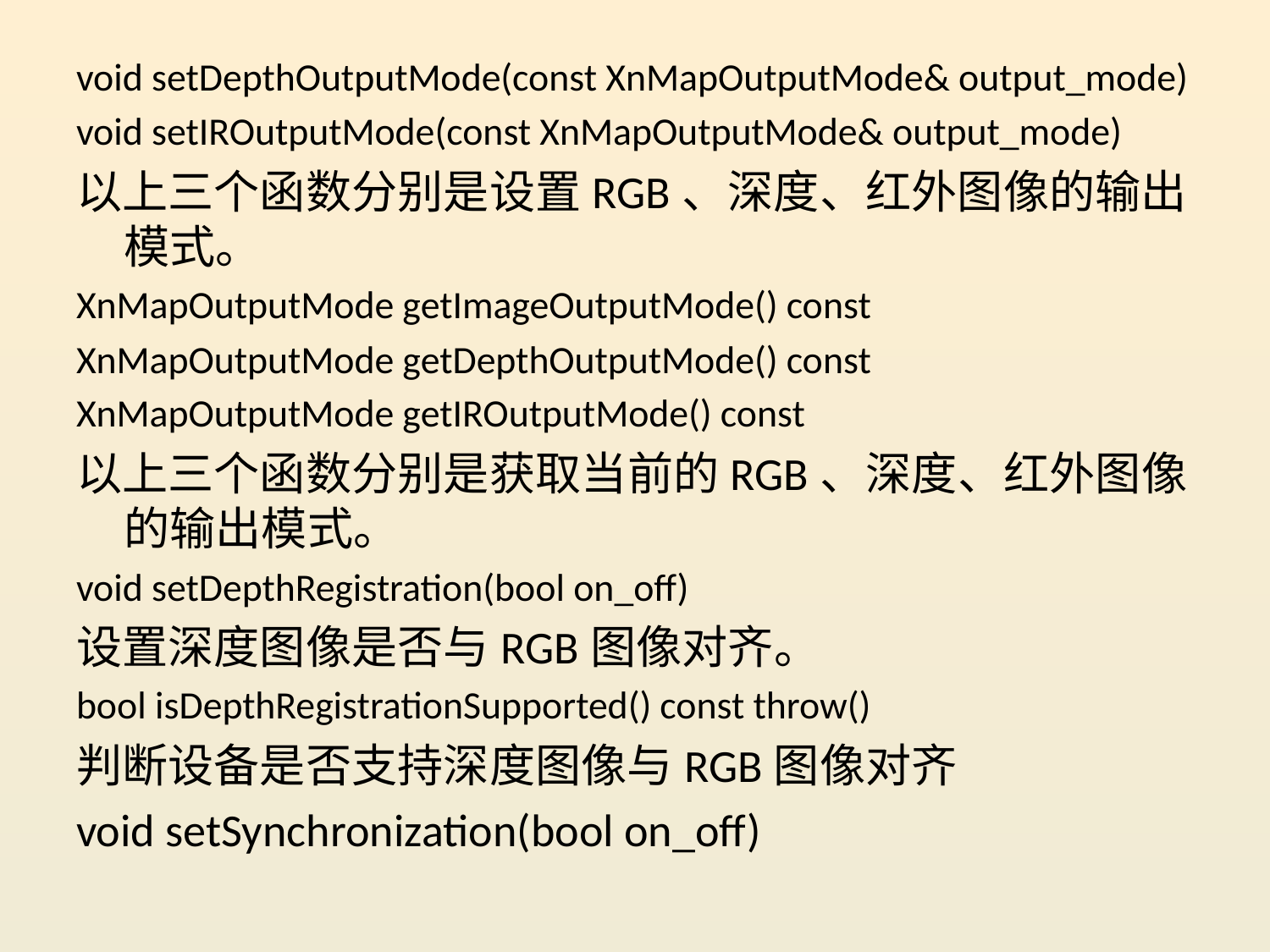

void setDepthOutputMode(const XnMapOutputMode& output_mode)
void setIROutputMode(const XnMapOutputMode& output_mode)
以上三个函数分别是设置RGB、深度、红外图像的输出模式。
XnMapOutputMode getImageOutputMode() const
XnMapOutputMode getDepthOutputMode() const
XnMapOutputMode getIROutputMode() const
以上三个函数分别是获取当前的RGB、深度、红外图像的输出模式。
void setDepthRegistration(bool on_off)
设置深度图像是否与RGB图像对齐。
bool isDepthRegistrationSupported() const throw()
判断设备是否支持深度图像与RGB图像对齐
void setSynchronization(bool on_off)